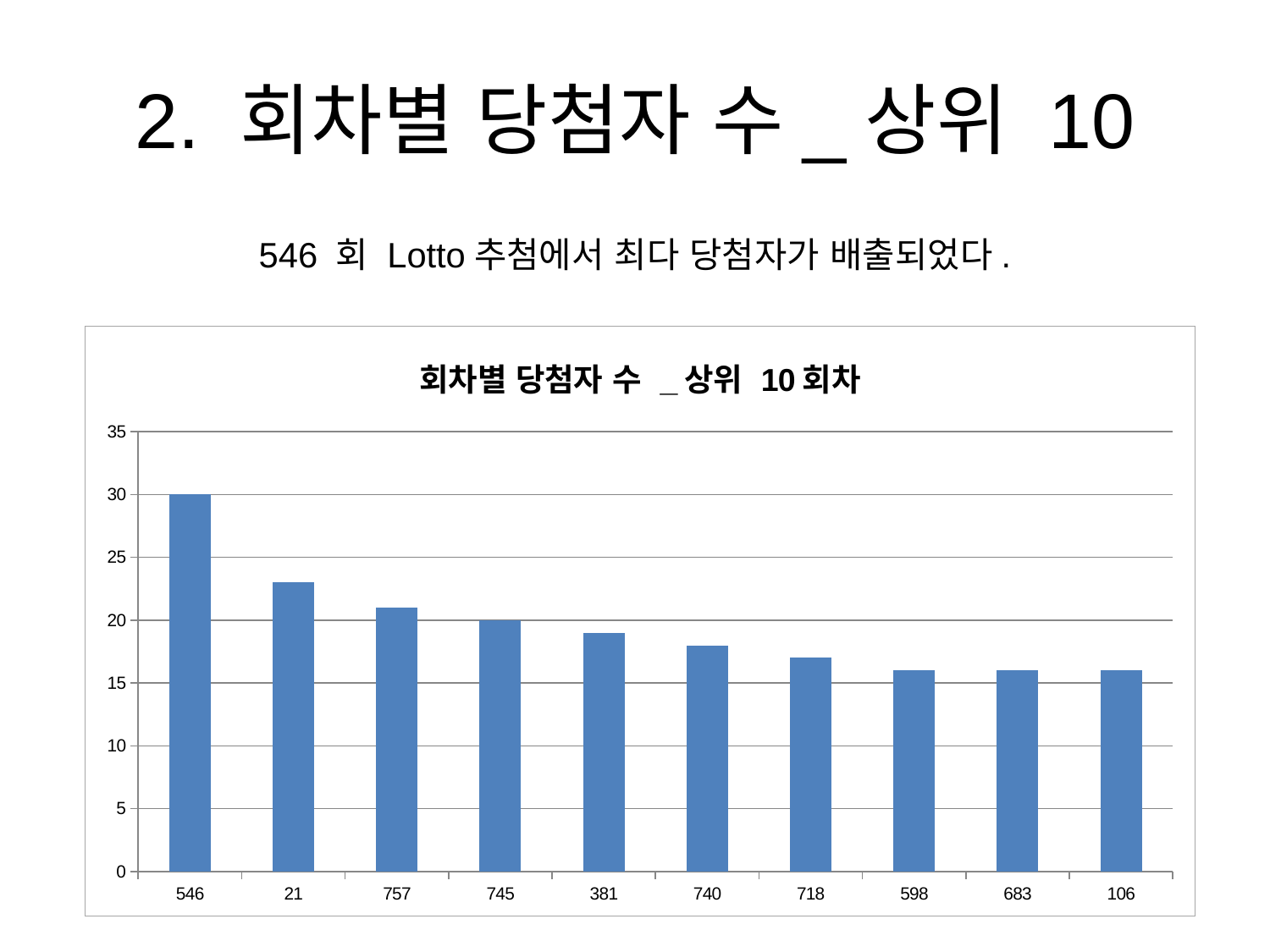

# 2. 회차별 당첨자 수_상위 10
546 회 Lotto추첨에서 최다 당첨자가 배출되었다.

### Chart: 회차별 당첨자 수 _상위 10회차

| Category |  |
|---|---|
| 546 | 30.0 |
| 21 | 23.0 |
| 757 | 21.0 |
| 745 | 20.0 |
| 381 | 19.0 |
| 740 | 18.0 |
| 718 | 17.0 |
| 598 | 16.0 |
| 683 | 16.0 |
| 106 | 16.0 |